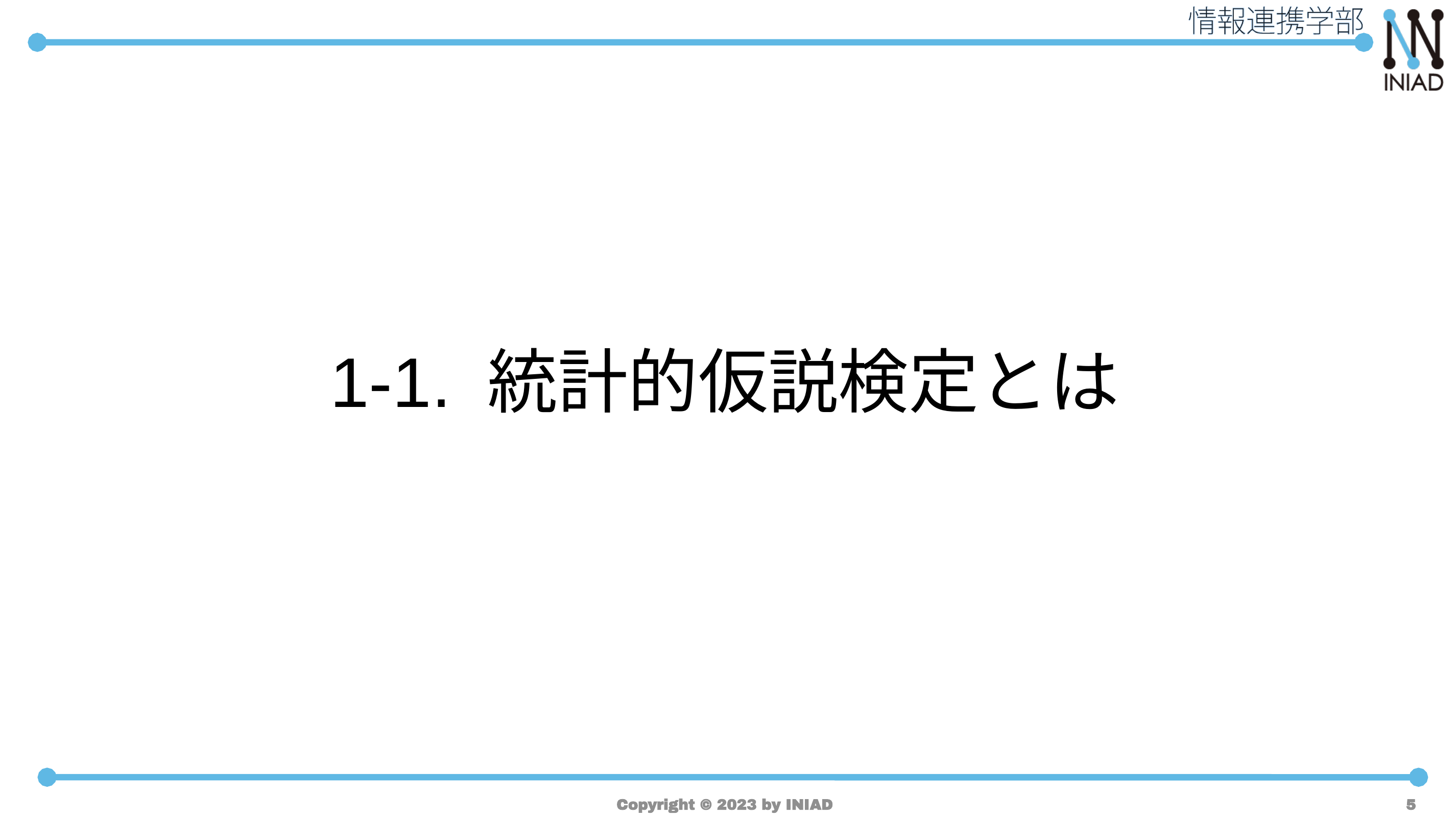

# 1-1. 統計的仮説検定とは
Copyright © 2023 by INIAD
5